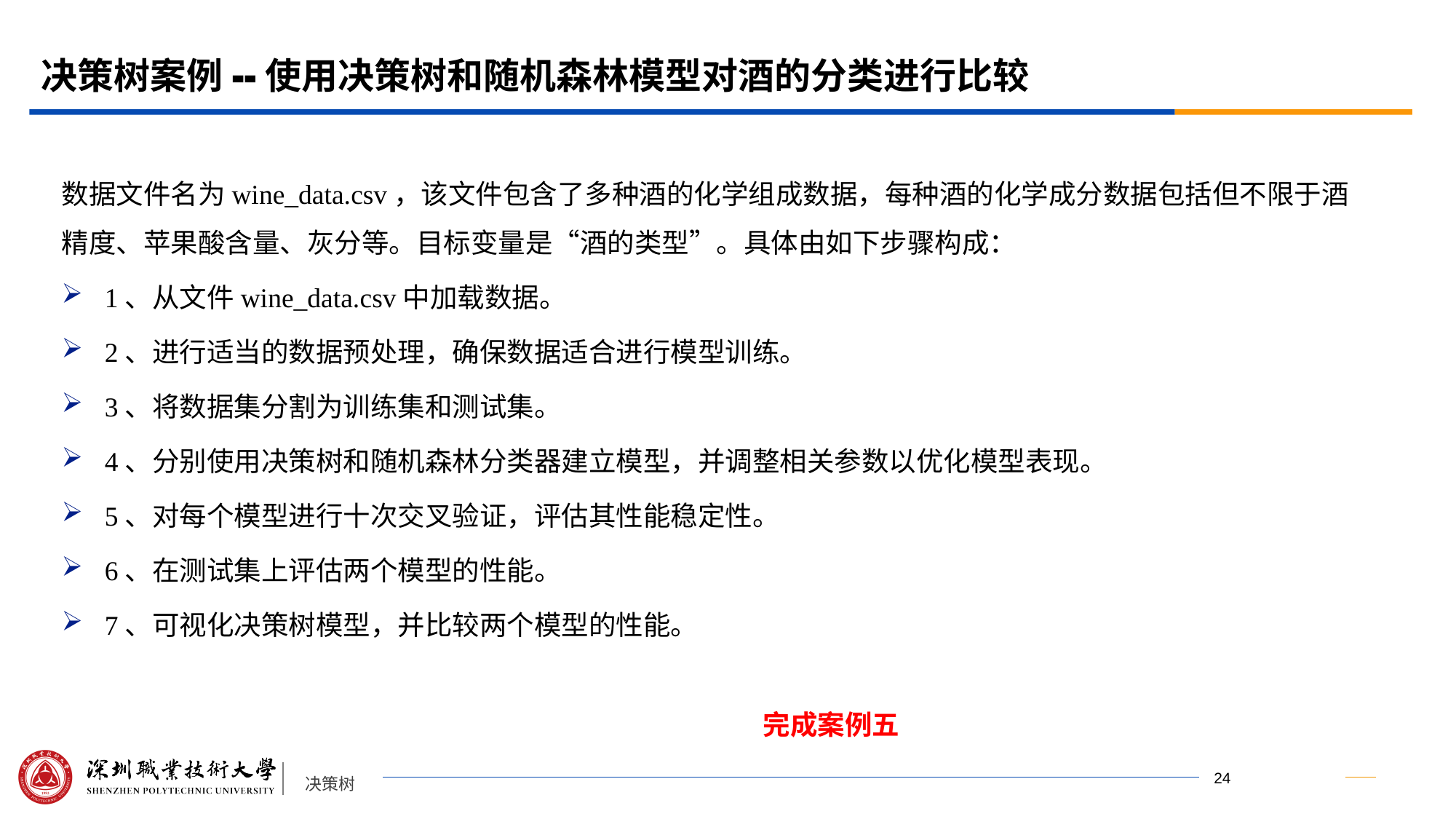

# 决策树案例--使用决策树和随机森林模型对酒的分类进行比较
数据文件名为wine_data.csv，该文件包含了多种酒的化学组成数据，每种酒的化学成分数据包括但不限于酒精度、苹果酸含量、灰分等。目标变量是“酒的类型”。具体由如下步骤构成：
1、从文件wine_data.csv中加载数据。
2、进行适当的数据预处理，确保数据适合进行模型训练。
3、将数据集分割为训练集和测试集。
4、分别使用决策树和随机森林分类器建立模型，并调整相关参数以优化模型表现。
5、对每个模型进行十次交叉验证，评估其性能稳定性。
6、在测试集上评估两个模型的性能。
7、可视化决策树模型，并比较两个模型的性能。
完成案例五